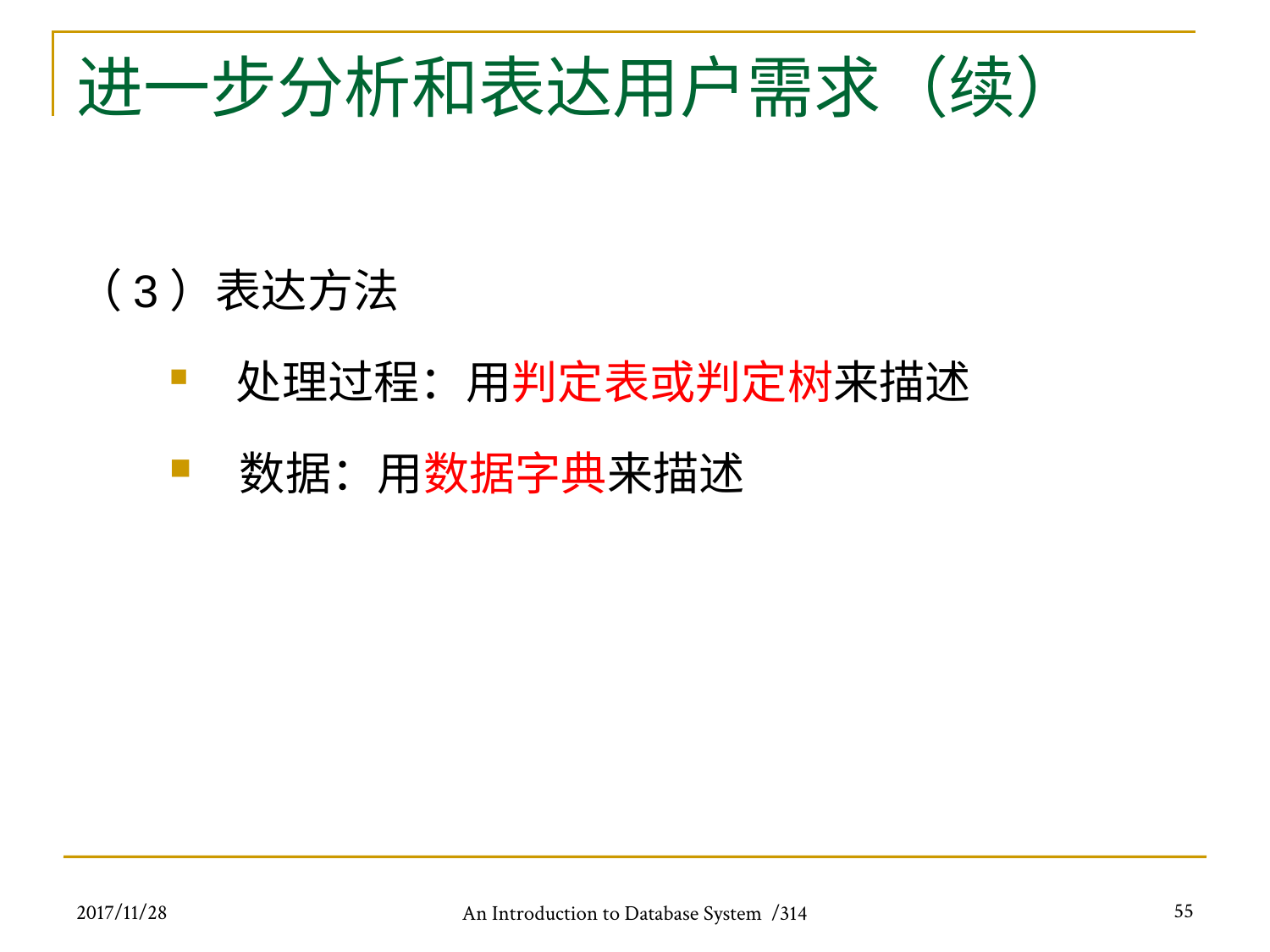

# 进一步分析和表达用户需求（续）
（3）表达方法
 处理过程：用判定表或判定树来描述
 数据：用数据字典来描述

2017/11/28
55
An Introduction to Database System  /314